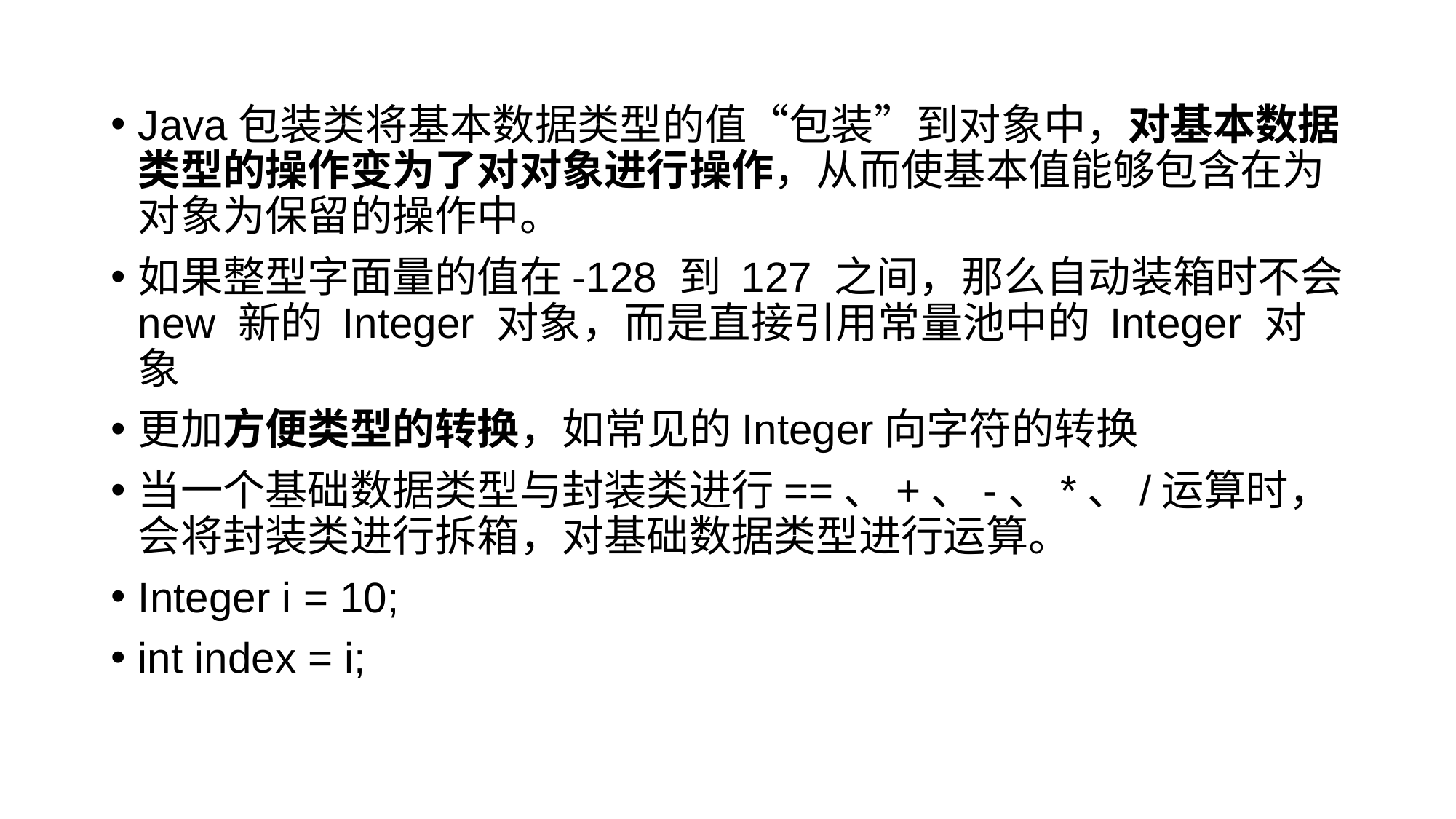

Java包装类将基本数据类型的值“包装”到对象中，对基本数据类型的操作变为了对对象进行操作，从而使基本值能够包含在为对象为保留的操作中。
如果整型字面量的值在-128 到 127 之间，那么自动装箱时不会 new 新的 Integer 对象，而是直接引用常量池中的 Integer 对象
更加方便类型的转换，如常见的Integer向字符的转换
当一个基础数据类型与封装类进行==、+、-、*、/运算时，会将封装类进行拆箱，对基础数据类型进行运算。
Integer i = 10;
int index = i;